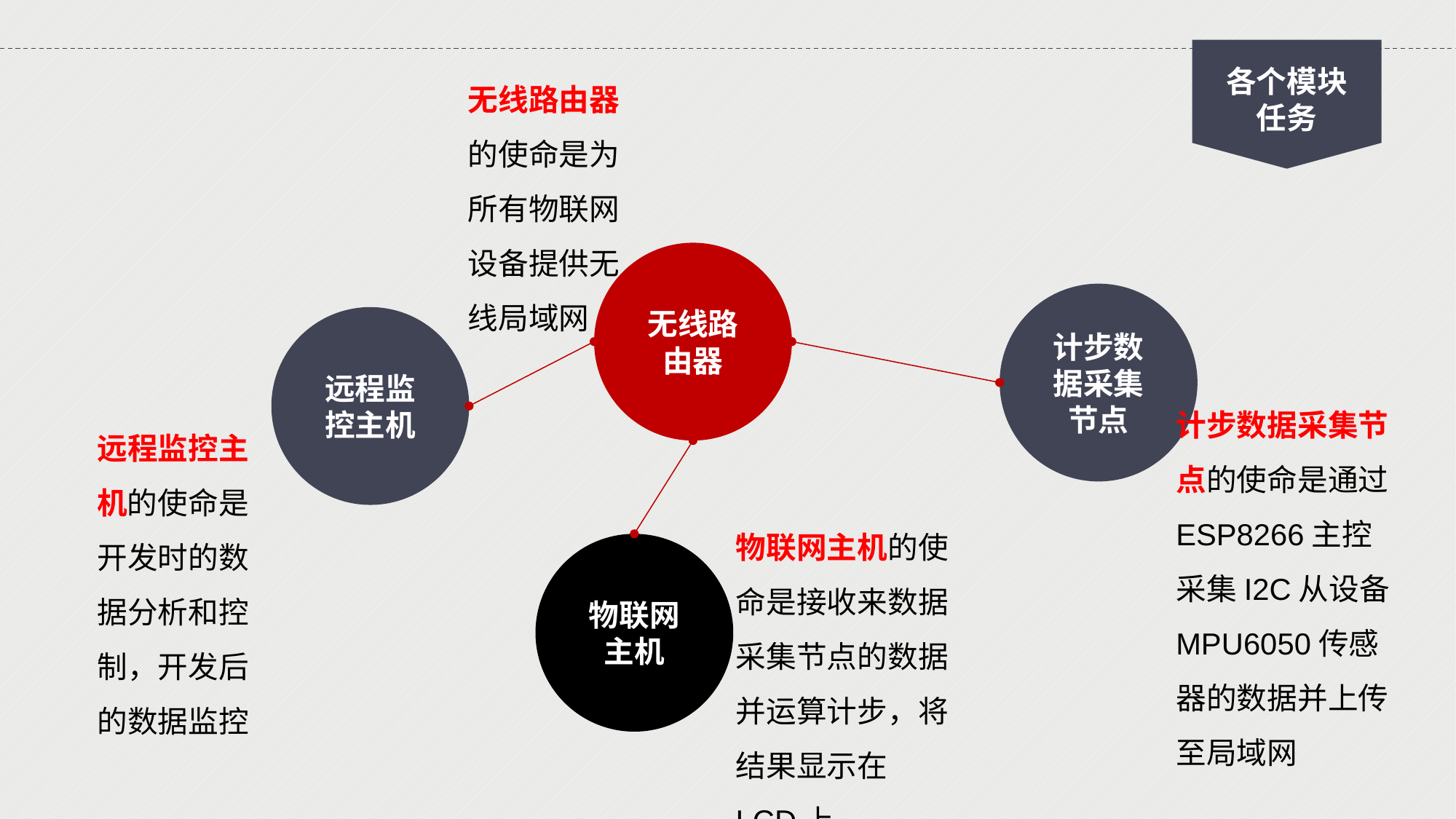

各个模块
任务
无线路由器的使命是为所有物联网设备提供无线局域网
无线路由器
计步数据采集节点
远程监控主机
计步数据采集节点的使命是通过ESP8266主控采集I2C从设备MPU6050传感器的数据并上传至局域网
远程监控主机的使命是开发时的数据分析和控制，开发后的数据监控
物联网主机的使命是接收来数据采集节点的数据并运算计步，将结果显示在LCD上
物联网主机